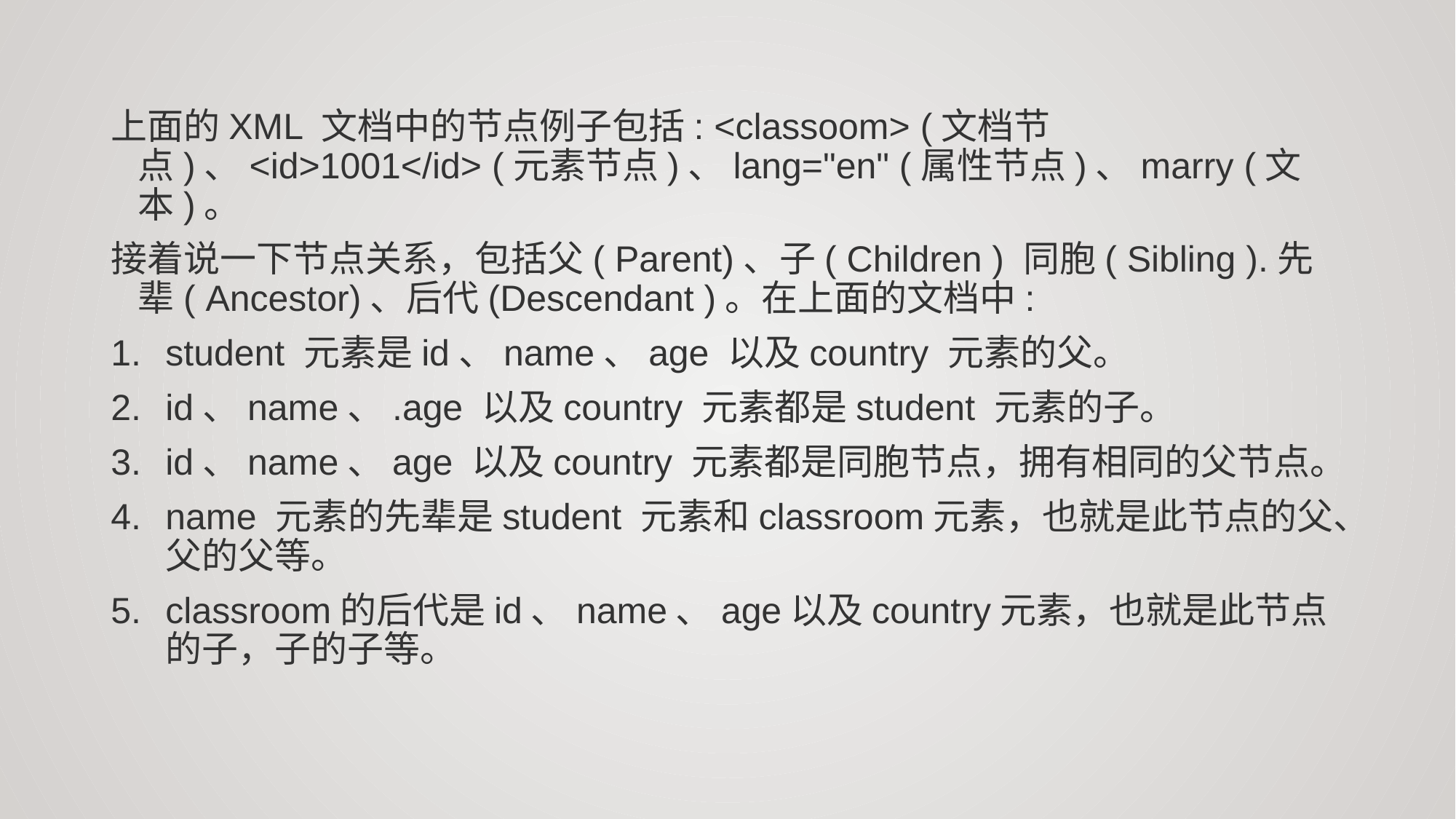

上面的XML 文档中的节点例子包括: <classoom> (文档节点)、<id>1001</id> (元素节点)、lang="en" (属性节点)、marry (文本)。
接着说一下节点关系，包括父( Parent)、子( Children ) 同胞( Sibling ).先辈( Ancestor)、后代(Descendant )。在上面的文档中:
student 元素是id、name、age 以及country 元素的父。
id、name、.age 以及country 元素都是student 元素的子。
id、name、age 以及country 元素都是同胞节点，拥有相同的父节点。
name 元素的先辈是student 元素和classroom元素，也就是此节点的父、父的父等。
classroom的后代是id、name、age以及country元素，也就是此节点的子，子的子等。